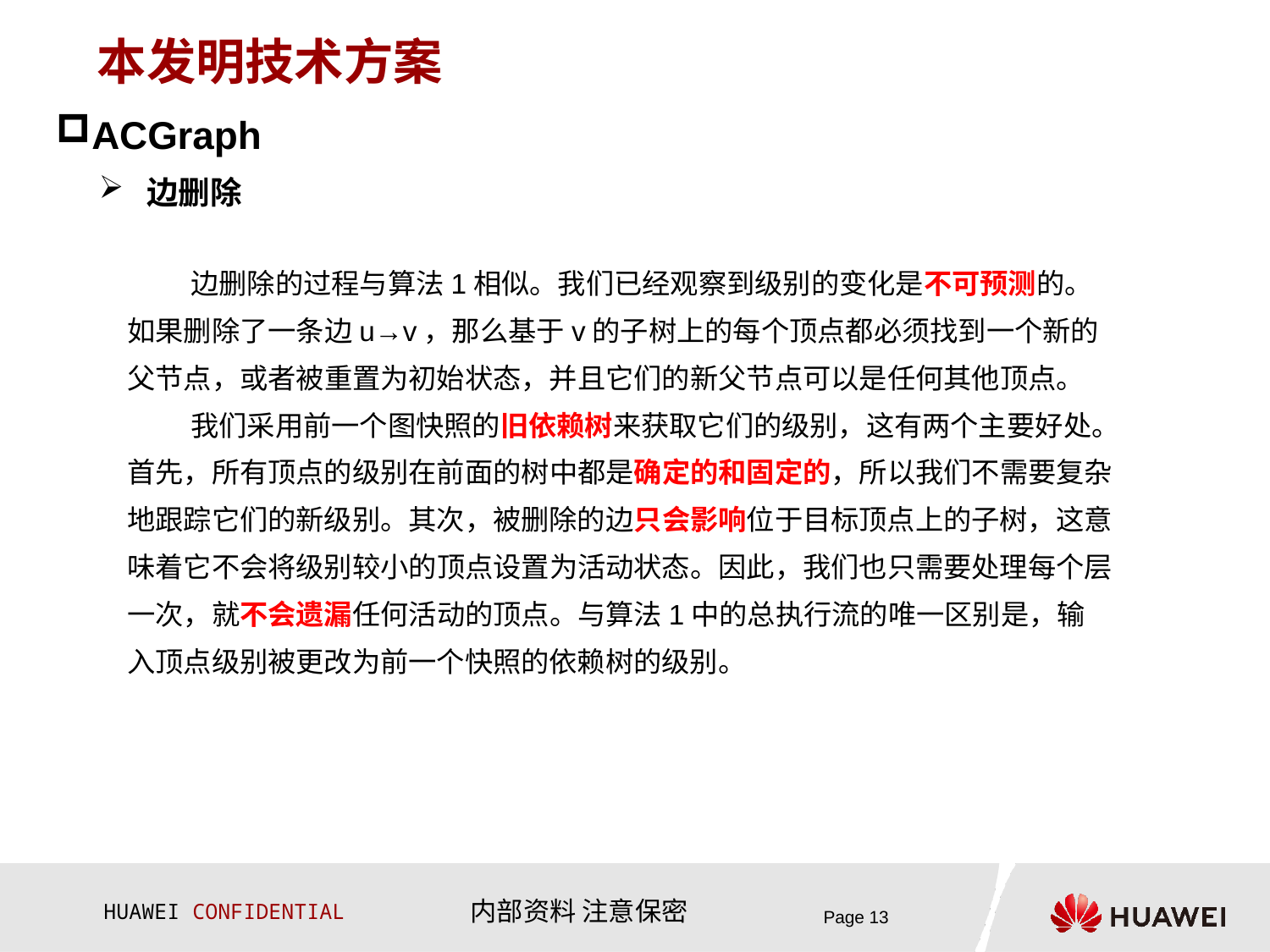

# 本发明技术方案
ACGraph

边删除
边删除的过程与算法1相似。我们已经观察到级别的变化是不可预测的。如果删除了一条边u→v，那么基于v的子树上的每个顶点都必须找到一个新的父节点，或者被重置为初始状态，并且它们的新父节点可以是任何其他顶点。
我们采用前一个图快照的旧依赖树来获取它们的级别，这有两个主要好处。首先，所有顶点的级别在前面的树中都是确定的和固定的，所以我们不需要复杂地跟踪它们的新级别。其次，被删除的边只会影响位于目标顶点上的子树，这意味着它不会将级别较小的顶点设置为活动状态。因此，我们也只需要处理每个层一次，就不会遗漏任何活动的顶点。与算法1中的总执行流的唯一区别是，输入顶点级别被更改为前一个快照的依赖树的级别。

Page 13